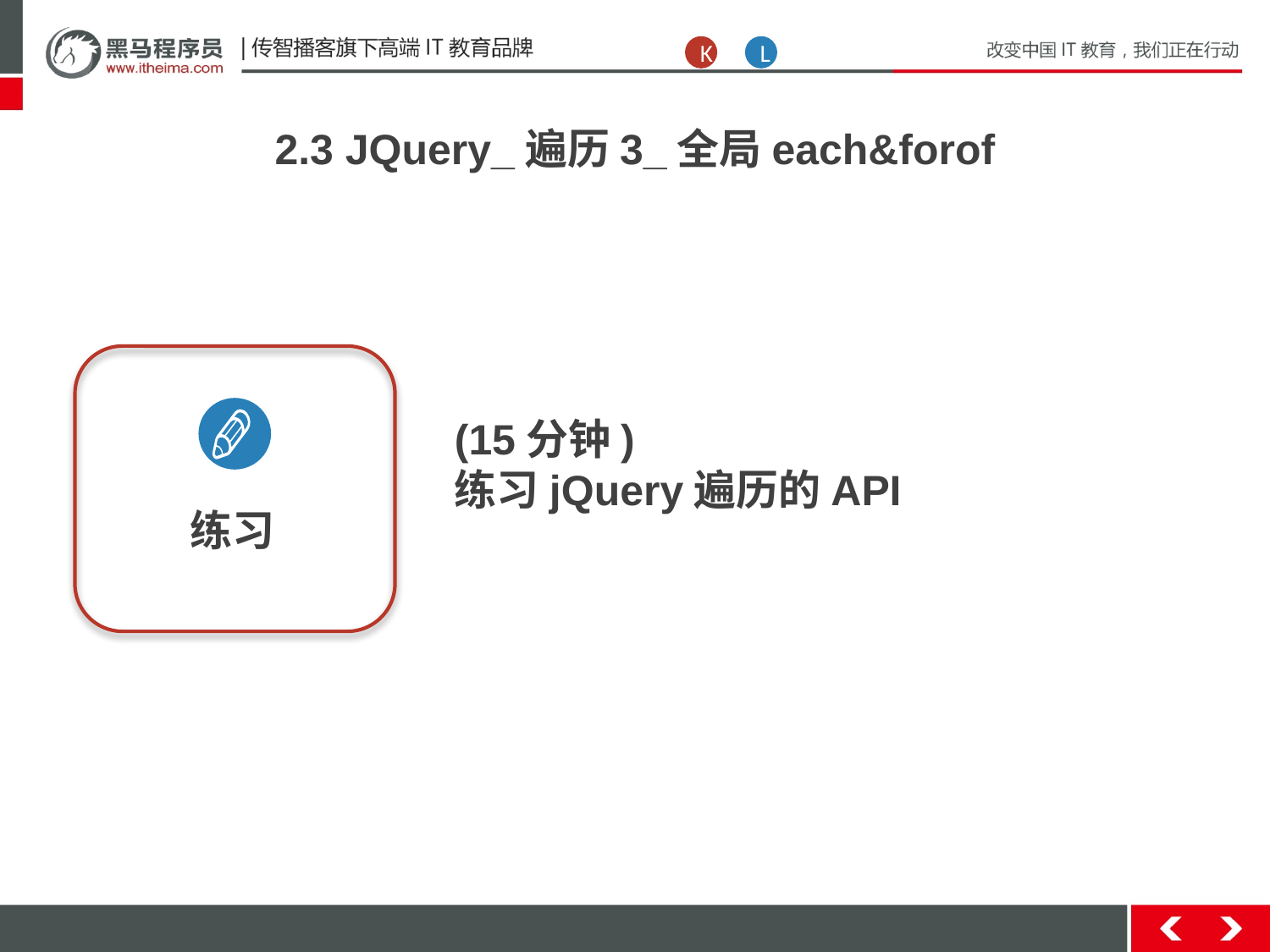

K
L
2.3 JQuery_遍历3_全局each&forof

练习
(15分钟)
练习jQuery遍历的API